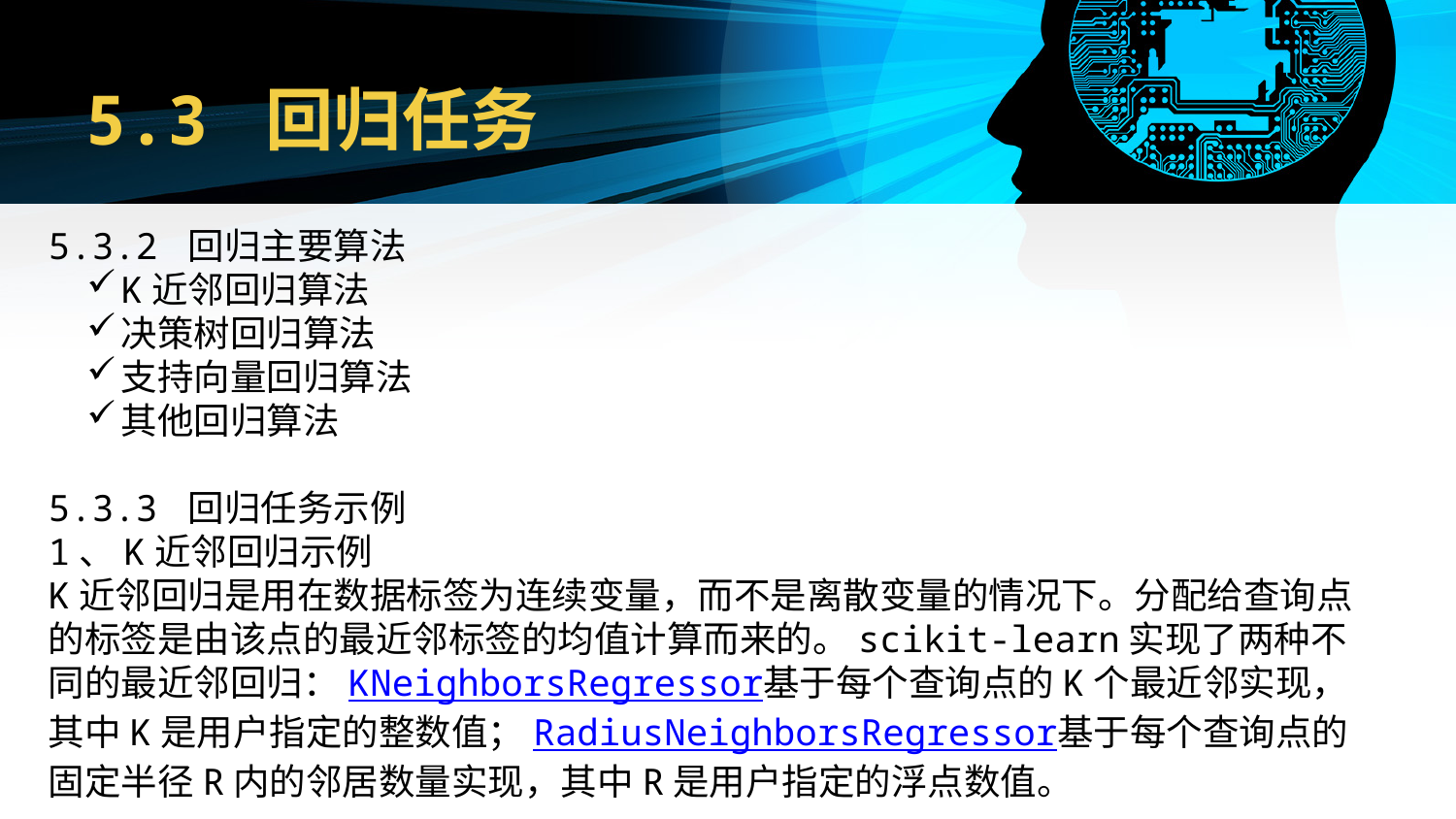

# 5.3 回归任务
5.3.2 回归主要算法
K近邻回归算法
决策树回归算法
支持向量回归算法
其他回归算法

5.3.3 回归任务示例
1、K近邻回归示例
K近邻回归是用在数据标签为连续变量，而不是离散变量的情况下。分配给查询点的标签是由该点的最近邻标签的均值计算而来的。scikit-learn实现了两种不同的最近邻回归：KNeighborsRegressor基于每个查询点的K个最近邻实现，其中K是用户指定的整数值；RadiusNeighborsRegressor基于每个查询点的固定半径R内的邻居数量实现，其中R是用户指定的浮点数值。